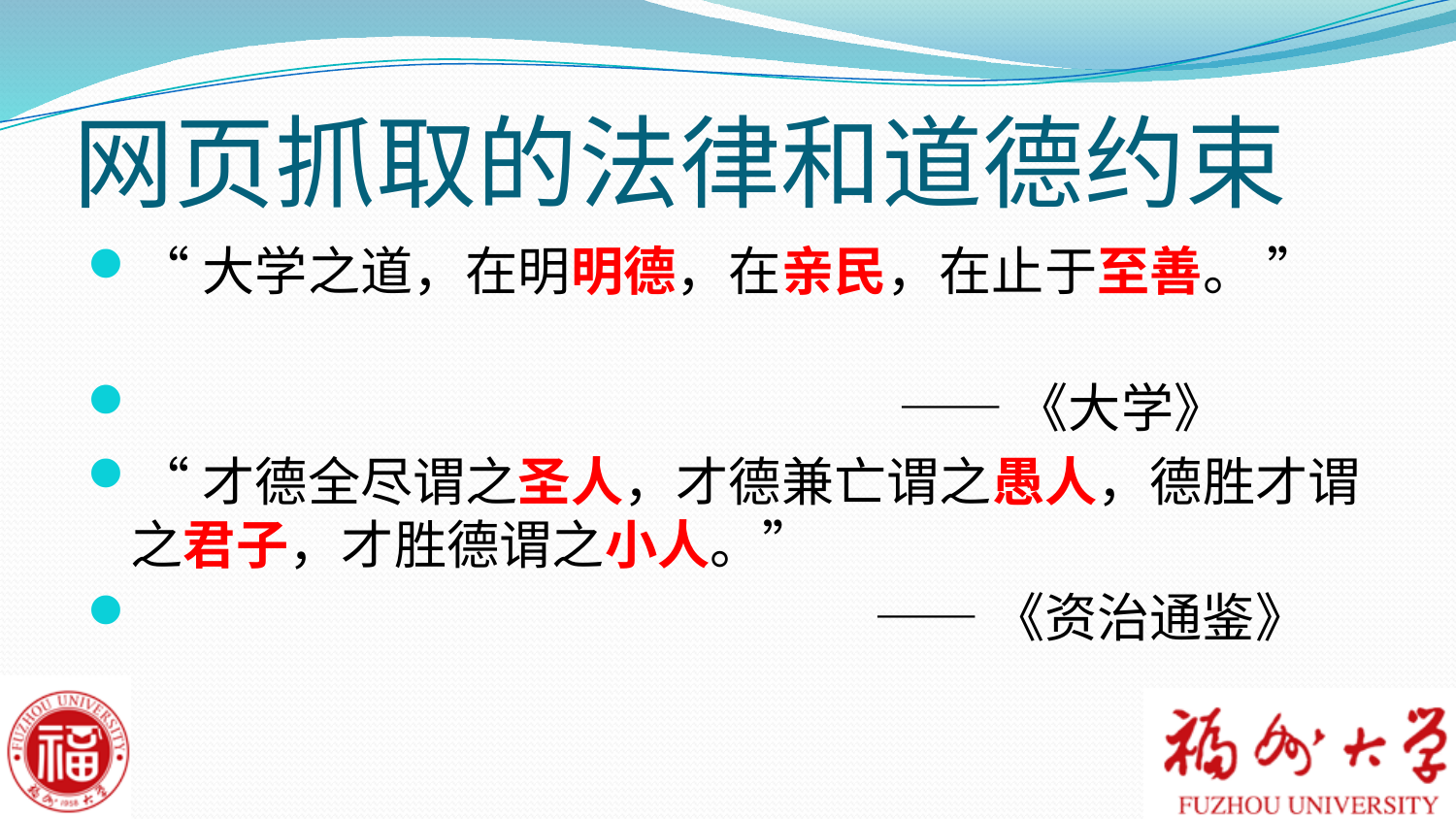

# 网页抓取的法律和道德约束
“大学之道，在明明德，在亲民，在止于至善。 ”
                                                                ——《大学》
“才德全尽谓之圣人，才德兼亡谓之愚人，德胜才谓之君子，才胜德谓之小人。”
                                                              ——《资治通鉴》